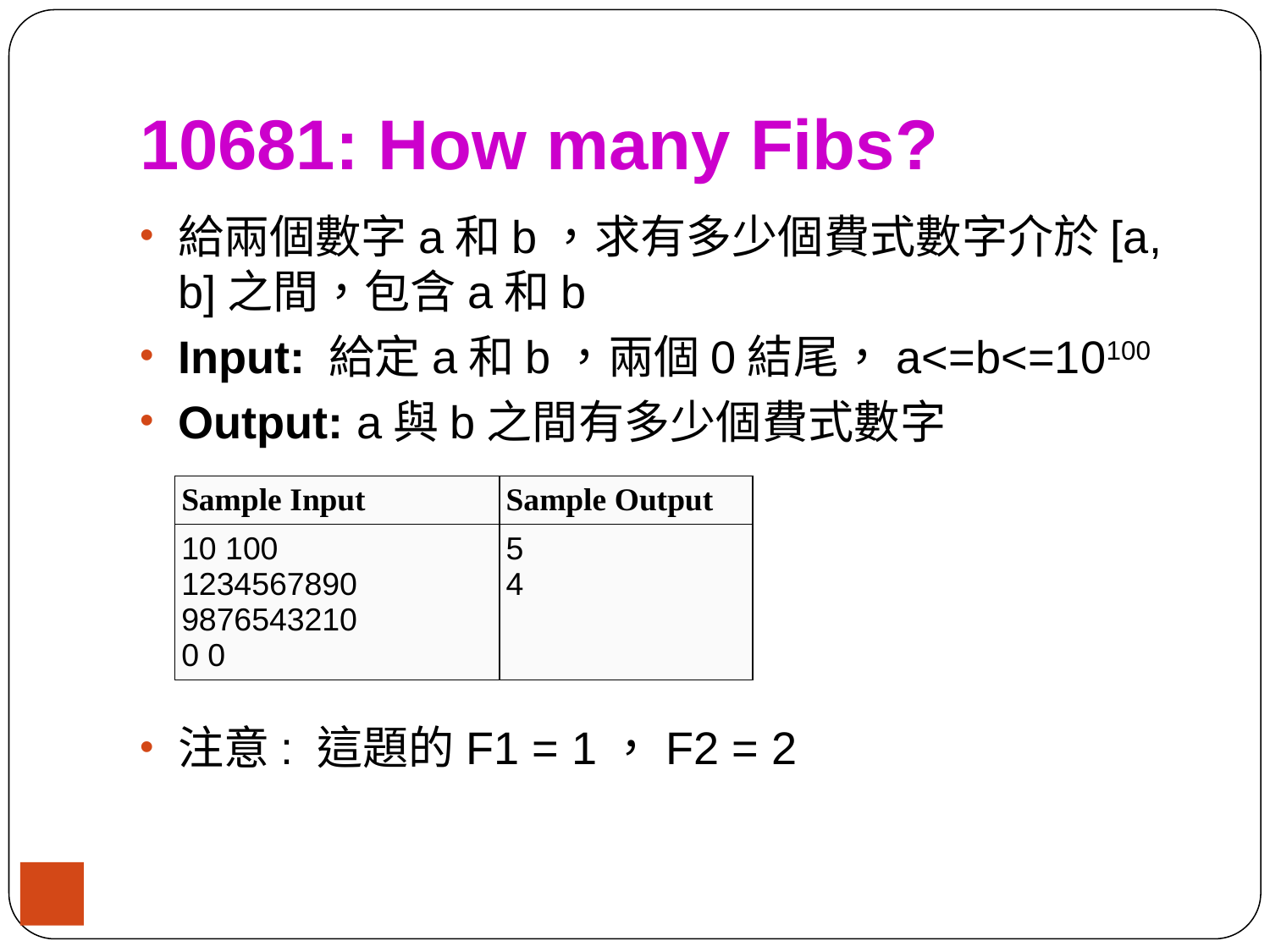

# 10681: How many Fibs?
給兩個數字a和b，求有多少個費式數字介於[a, b]之間，包含a和b
Input: 給定a和b，兩個0結尾，a<=b<=10100
Output: a與b之間有多少個費式數字

注意: 這題的F1 = 1，F2 = 2
| Sample Input | Sample Output |
| --- | --- |
| 10 100 1234567890 9876543210 0 0 | 5 4 |